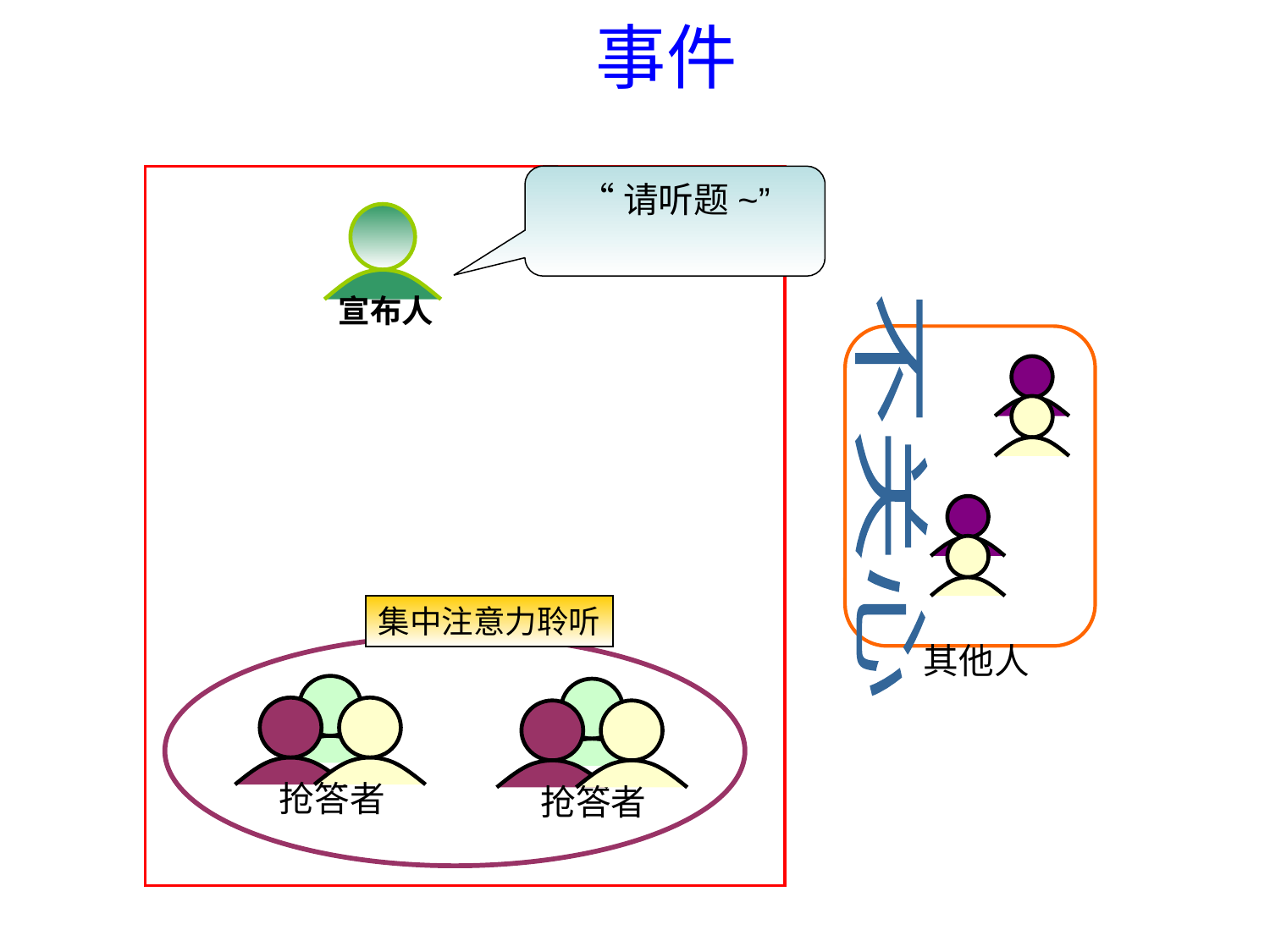

# 事件

“请听题~”

   宣布人

不关心

集中注意力聆听
其他人

抢答者

抢答者